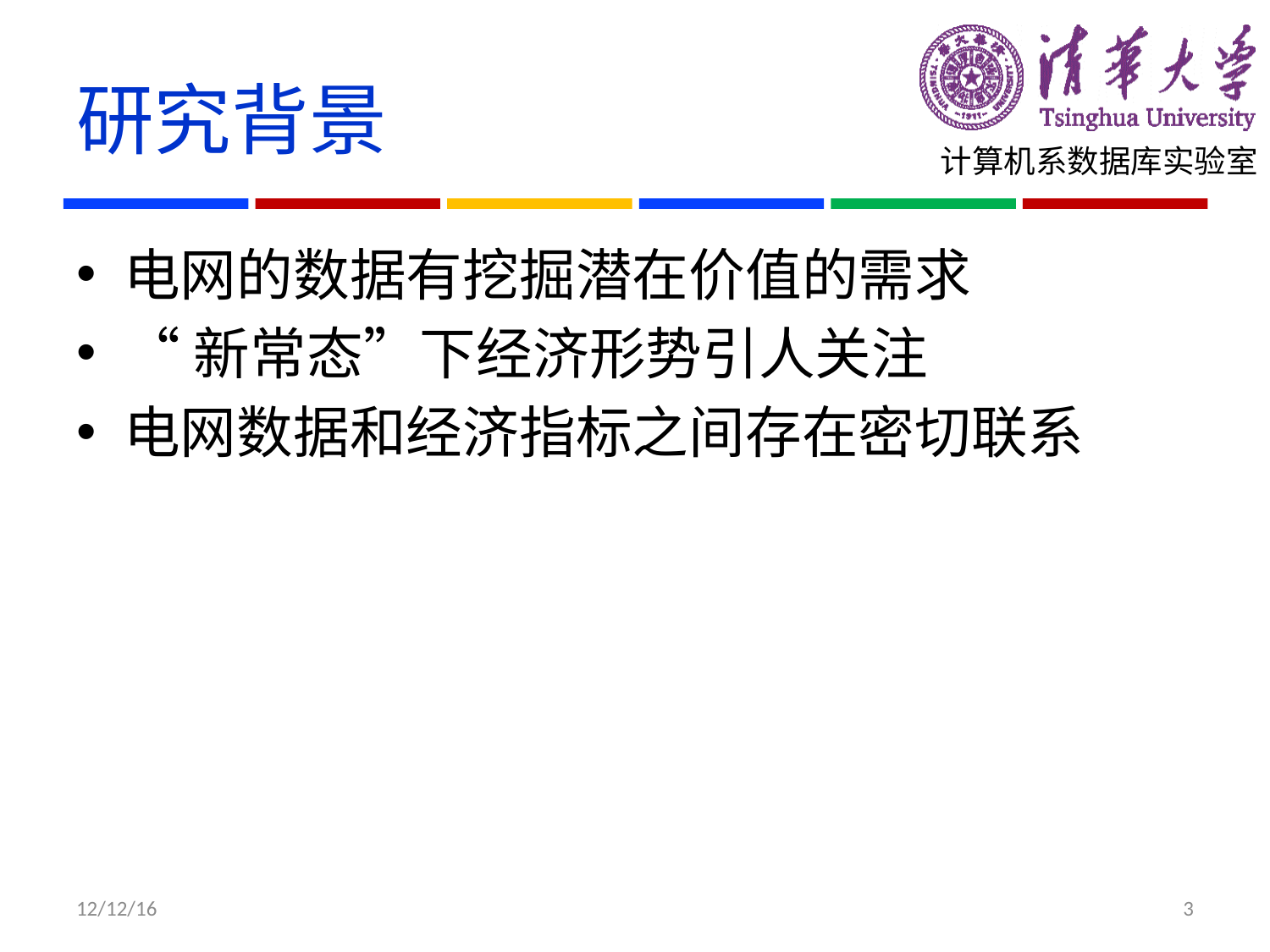

# 研究背景
电网的数据有挖掘潜在价值的需求
“新常态”下经济形势引人关注
电网数据和经济指标之间存在密切联系

12/12/16
3